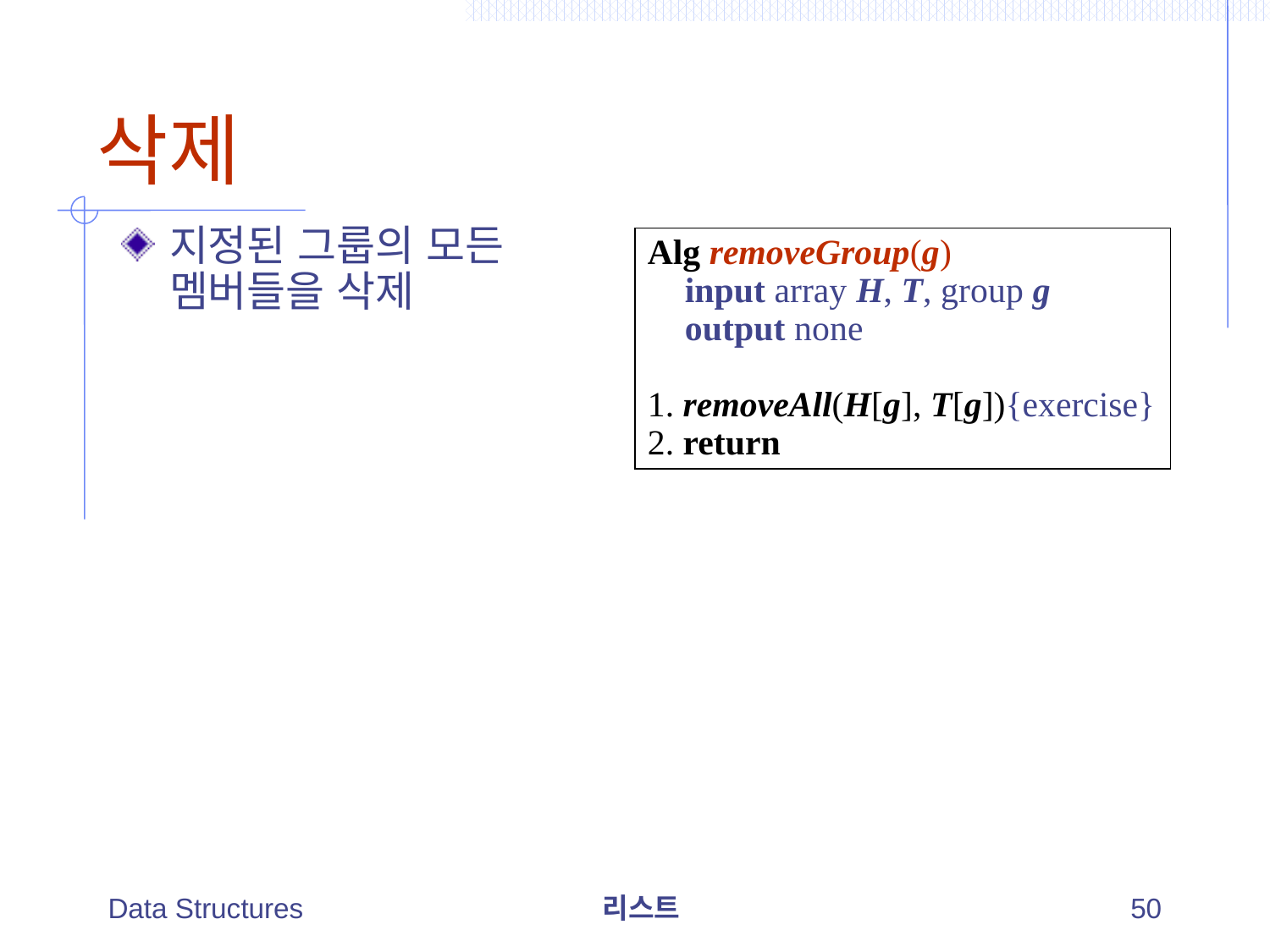

# 삭제
지정된 그룹의 모든 멤버들을 삭제
Alg removeGroup(g)
	input array H, T, group g
	output none

1. removeAll(H[g], T[g]){exercise}
2. return
Data Structures
리스트
50